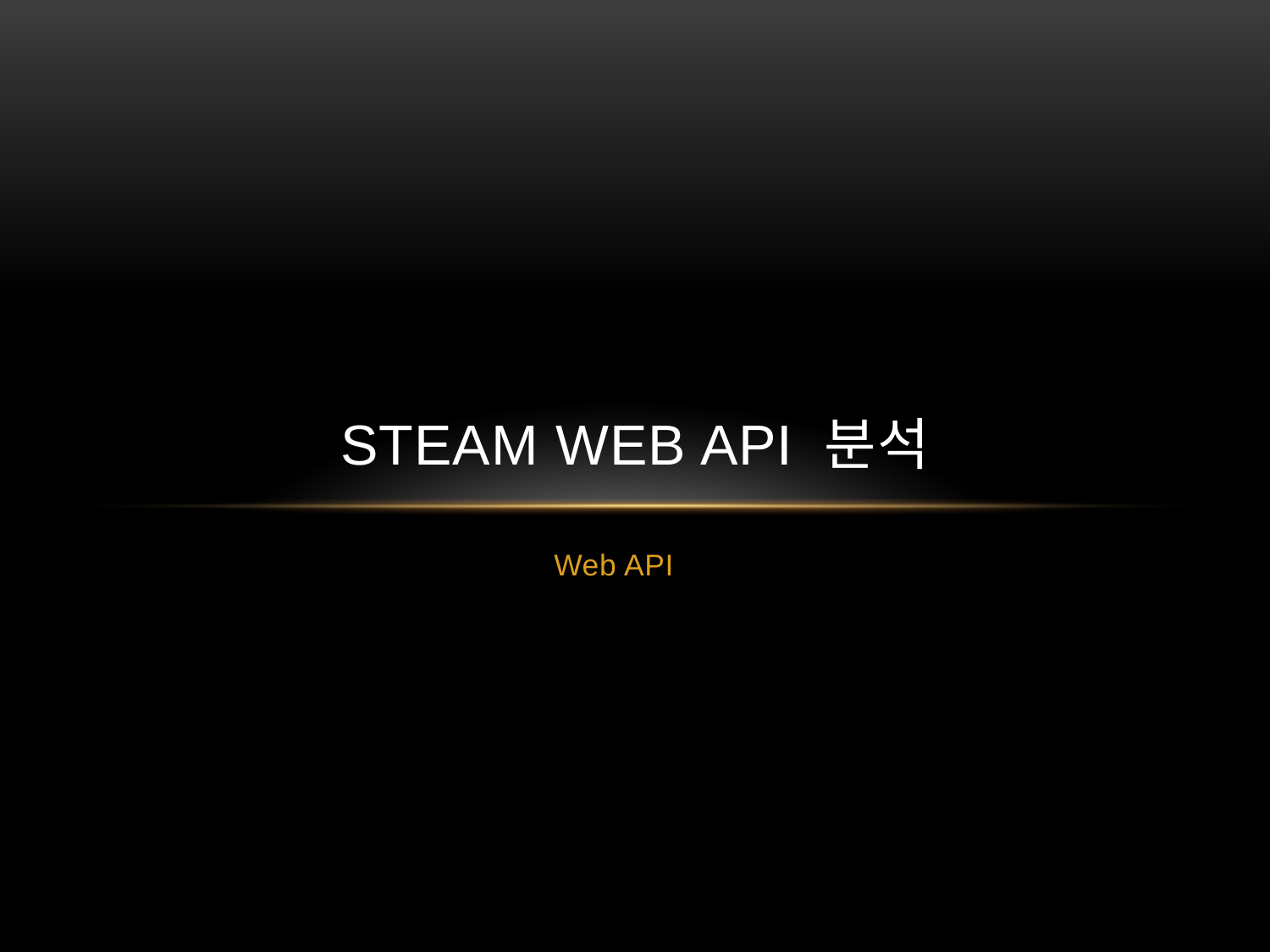

# Steam Web API 분석
Web API